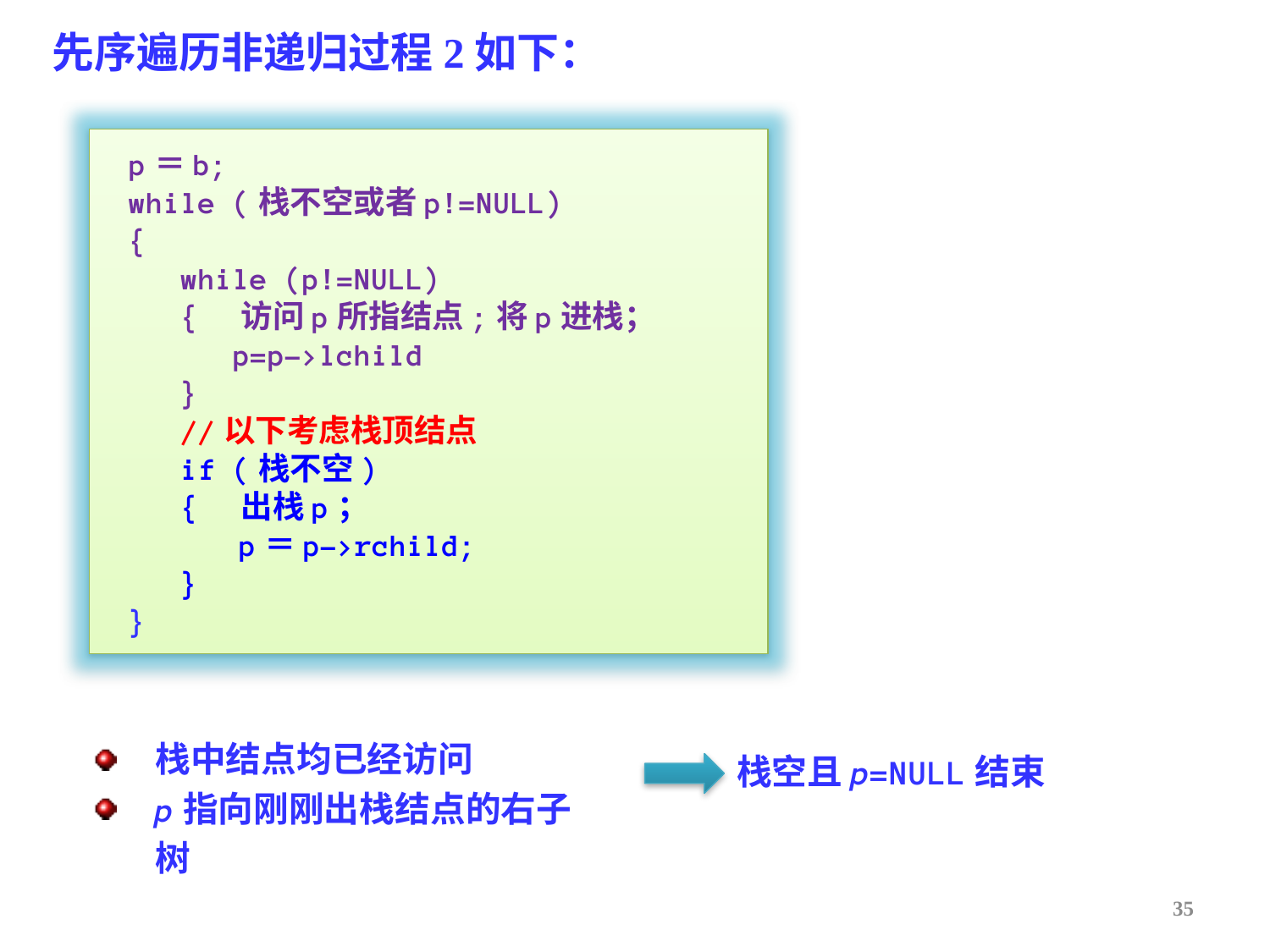

先序遍历非递归过程2如下：
p＝b;
while (栈不空或者p!=NULL)
{
   while (p!=NULL)
   {  访问p所指结点;将p进栈；
      p=p->lchild
   }
   //以下考虑栈顶结点
   if (栈不空)
   {  出栈p；
　　 　p＝p->rchild;
   }
}
栈中结点均已经访问
p指向刚刚出栈结点的右子树
栈空且p=NULL结束

35